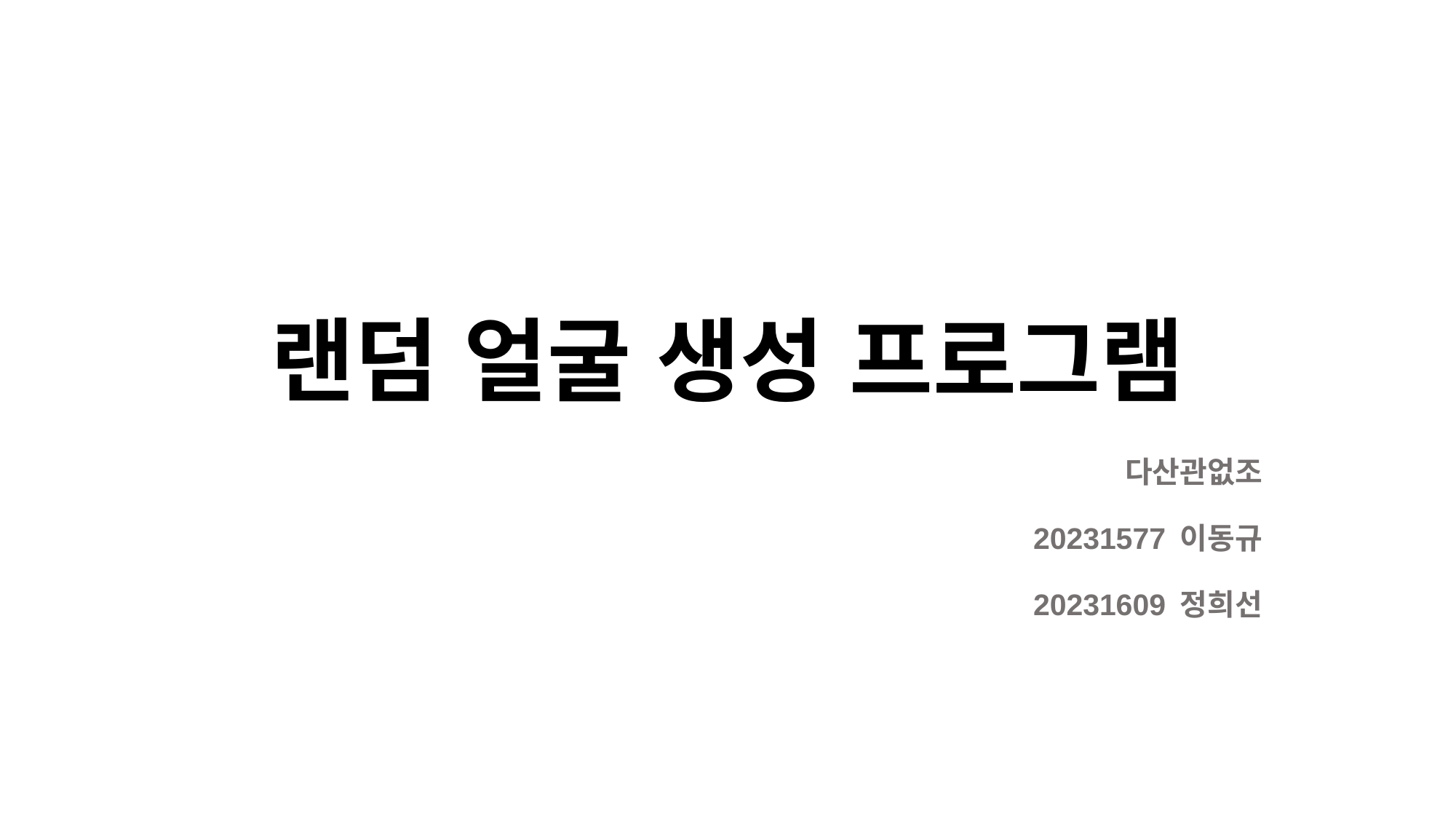

# 랜덤 얼굴 생성 프로그램
다산관없조
20231577 이동규
20231609 정희선